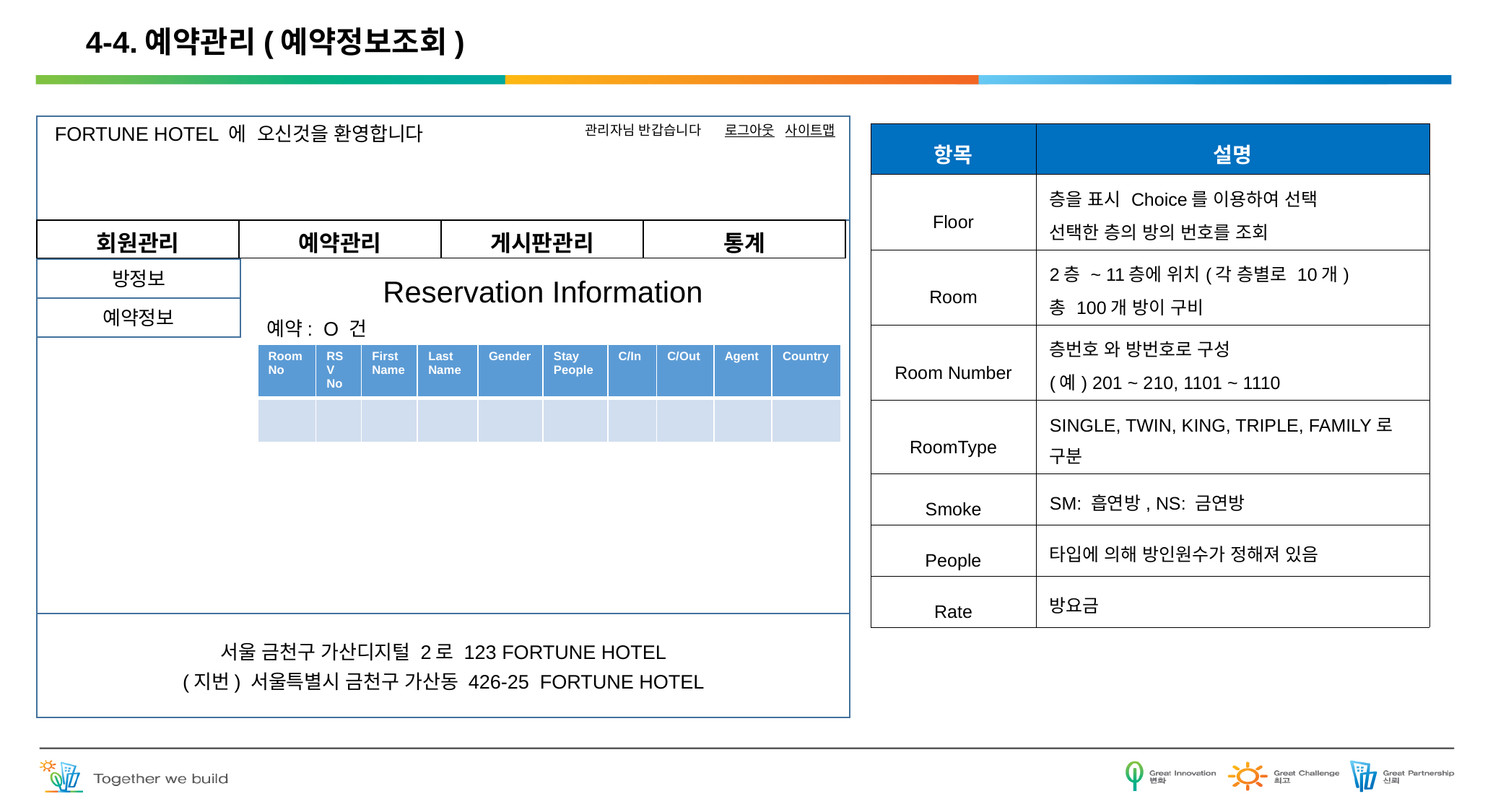

# 4-4.예약관리(예약정보조회)
FORTUNE HOTEL 에  오신것을 환영합니다

관리자님 반갑습니다
로그아웃
사이트맵

| 항목 | 설명 |
| --- | --- |
| Floor | 층을 표시 Choice를 이용하여 선택 선택한 층의 방의 번호를 조회 |
| Room | 2층 ~ 11층에 위치(각 층별로 10개) 총 100개 방이 구비 |
| Room Number | 층번호 와 방번호로 구성 (예) 201 ~ 210, 1101 ~ 1110 |
| RoomType | SINGLE, TWIN, KING, TRIPLE, FAMILY로 구분 |
| Smoke | SM: 흡연방, NS: 금연방 |
| People | 타입에 의해 방인원수가 정해져 있음 |
| Rate | 방요금 |
| 회원관리 | 예약관리 | 게시판관리 | 통계 |
| --- | --- | --- | --- |
방정보
Reservation Information
예약정보
예약:  O 건
| Room No | RSV No | First Name | Last Name | Gender | Stay People | C/In | C/Out | Agent | Country |
| --- | --- | --- | --- | --- | --- | --- | --- | --- | --- |
|  |  |  |  |  |  |  |  |  |  |

서울 금천구 가산디지털 2로 123 FORTUNE HOTEL
(지번) 서울특별시 금천구 가산동 426-25  FORTUNE HOTEL